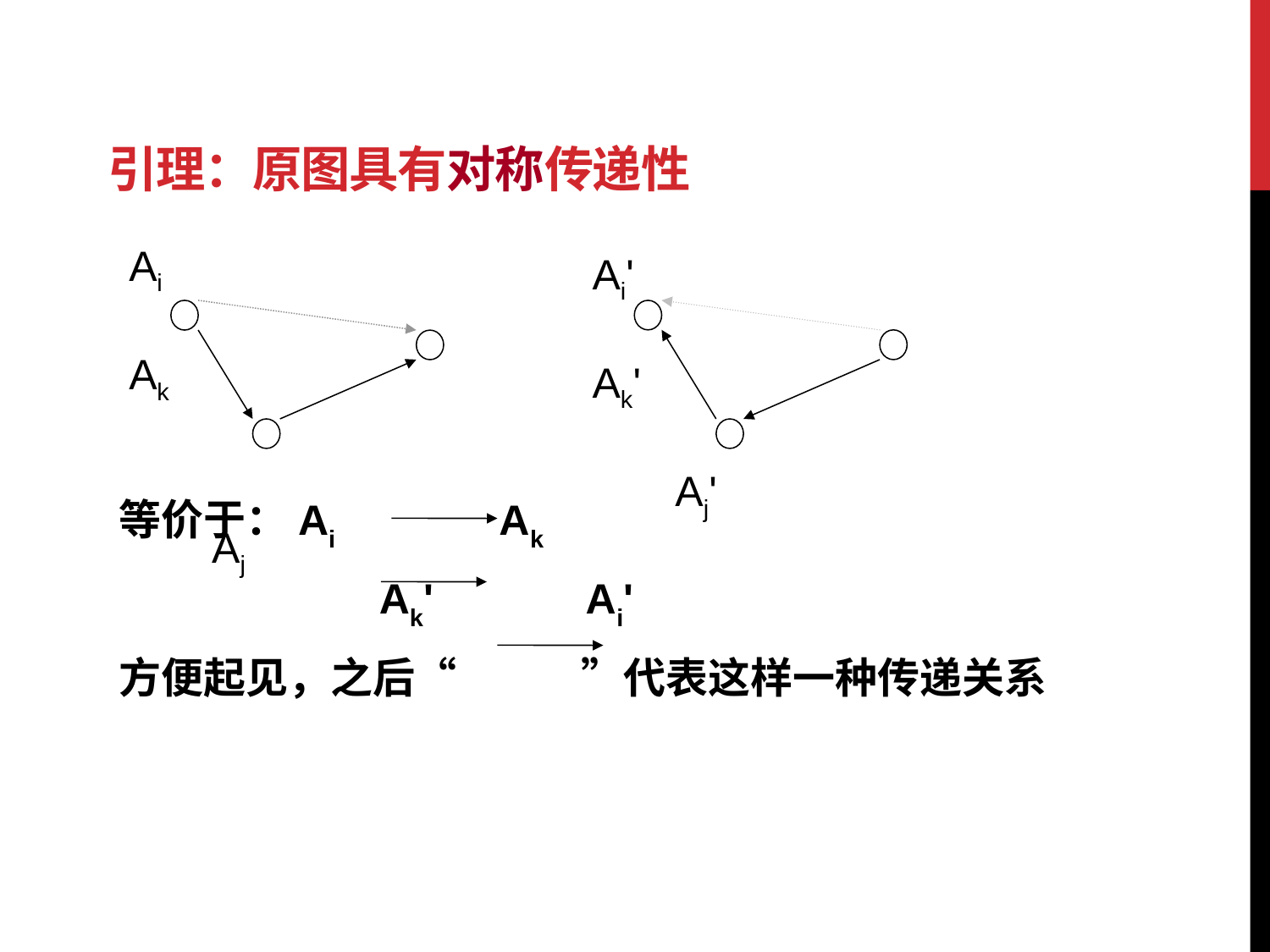

# 引理：原图具有对称传递性

Ai
                             Ak

       Aj
Ai'
                                Ak'

       Aj'

等价于：Ai              Ak
                      Ak'             Ai'
方便起见，之后“             ”代表这样一种传递关系